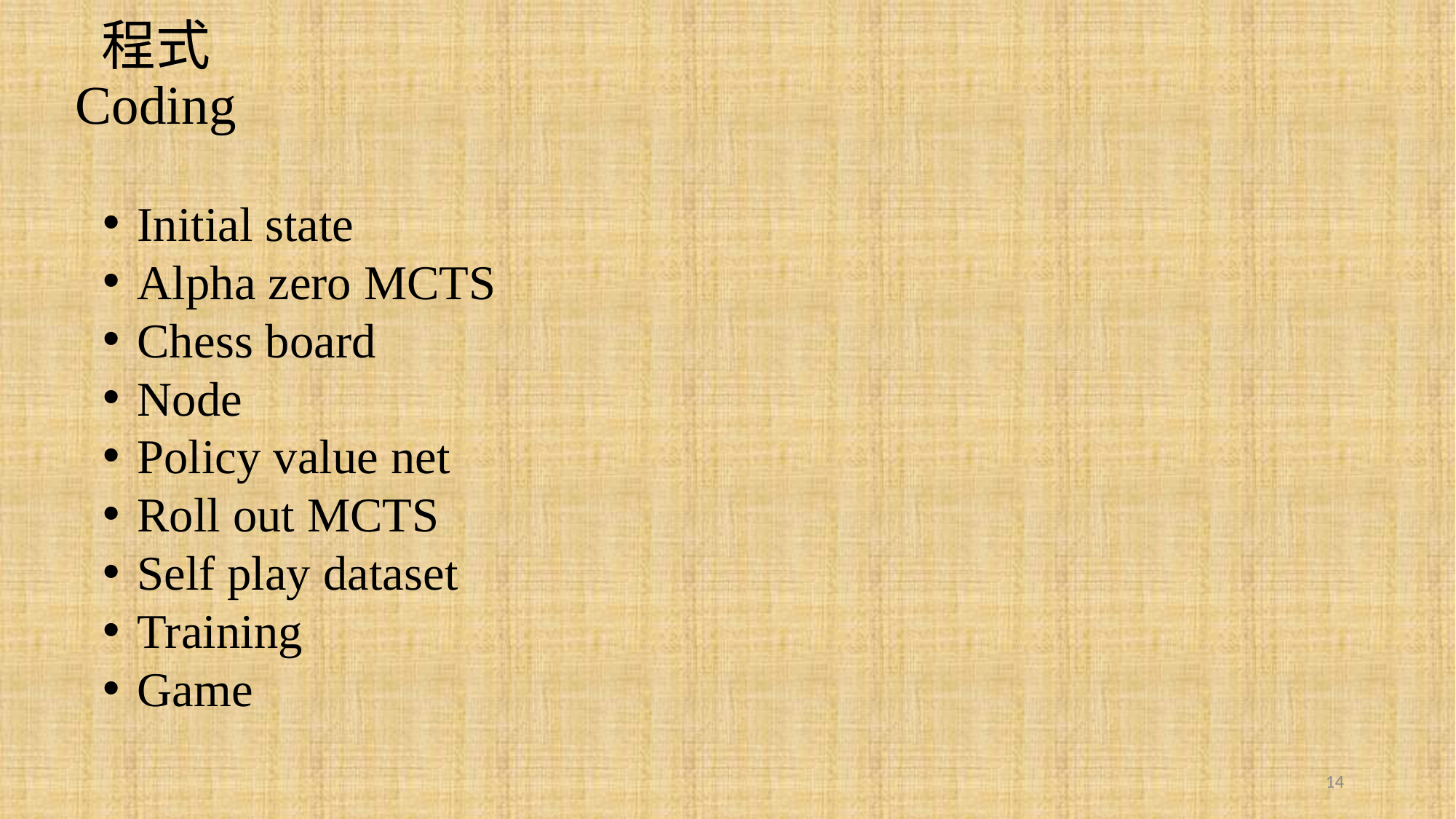

# 程式 Coding
Initial state
Alpha zero MCTS
Chess board
Node
Policy value net
Roll out MCTS
Self play dataset
Training
Game
14